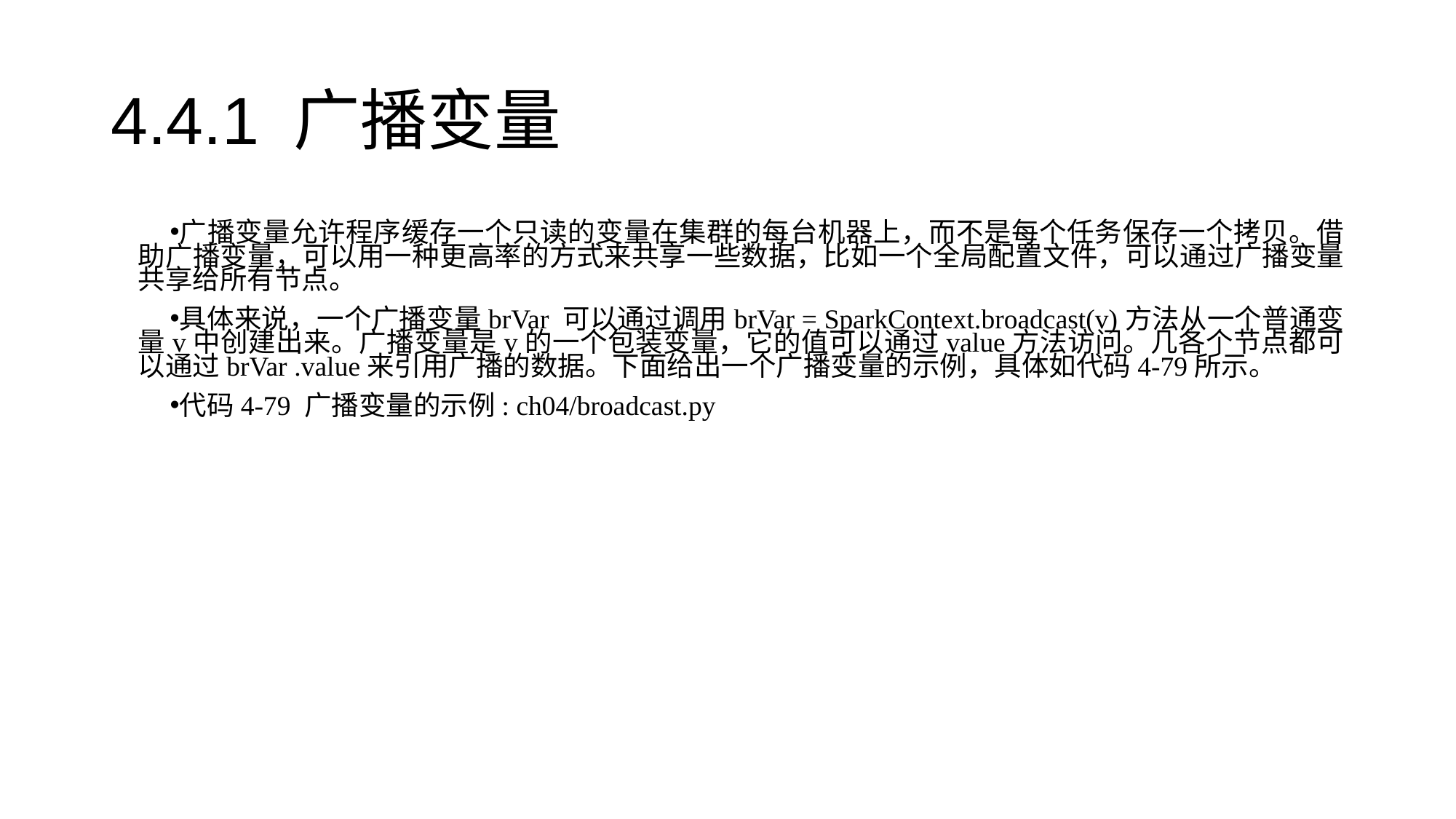

# 4.4.1 广播变量
广播变量允许程序缓存一个只读的变量在集群的每台机器上，而不是每个任务保存一个拷贝。借助广播变量，可以用一种更高率的方式来共享一些数据，比如一个全局配置文件，可以通过广播变量共享给所有节点。
具体来说，一个广播变量brVar 可以通过调用brVar = SparkContext.broadcast(v)方法从一个普通变量v中创建出来。广播变量是v的一个包装变量，它的值可以通过value方法访问。几各个节点都可以通过brVar .value来引用广播的数据。下面给出一个广播变量的示例，具体如代码4-79所示。
代码4-79 广播变量的示例: ch04/broadcast.py